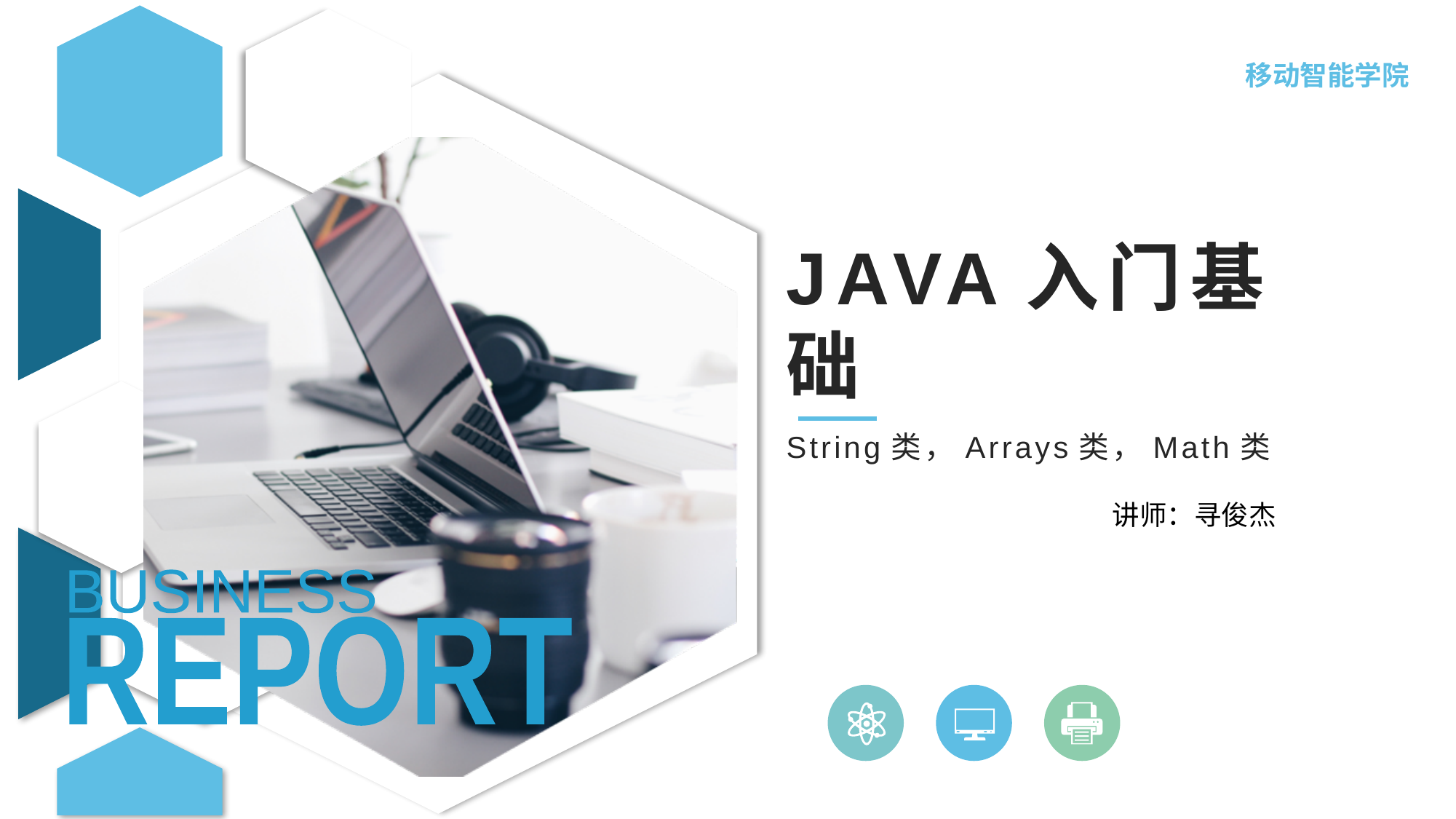

移动智能学院
# JAVA入门基础
String类，Arrays类，Math类

讲师：寻俊杰

BUSINESS
REPORT